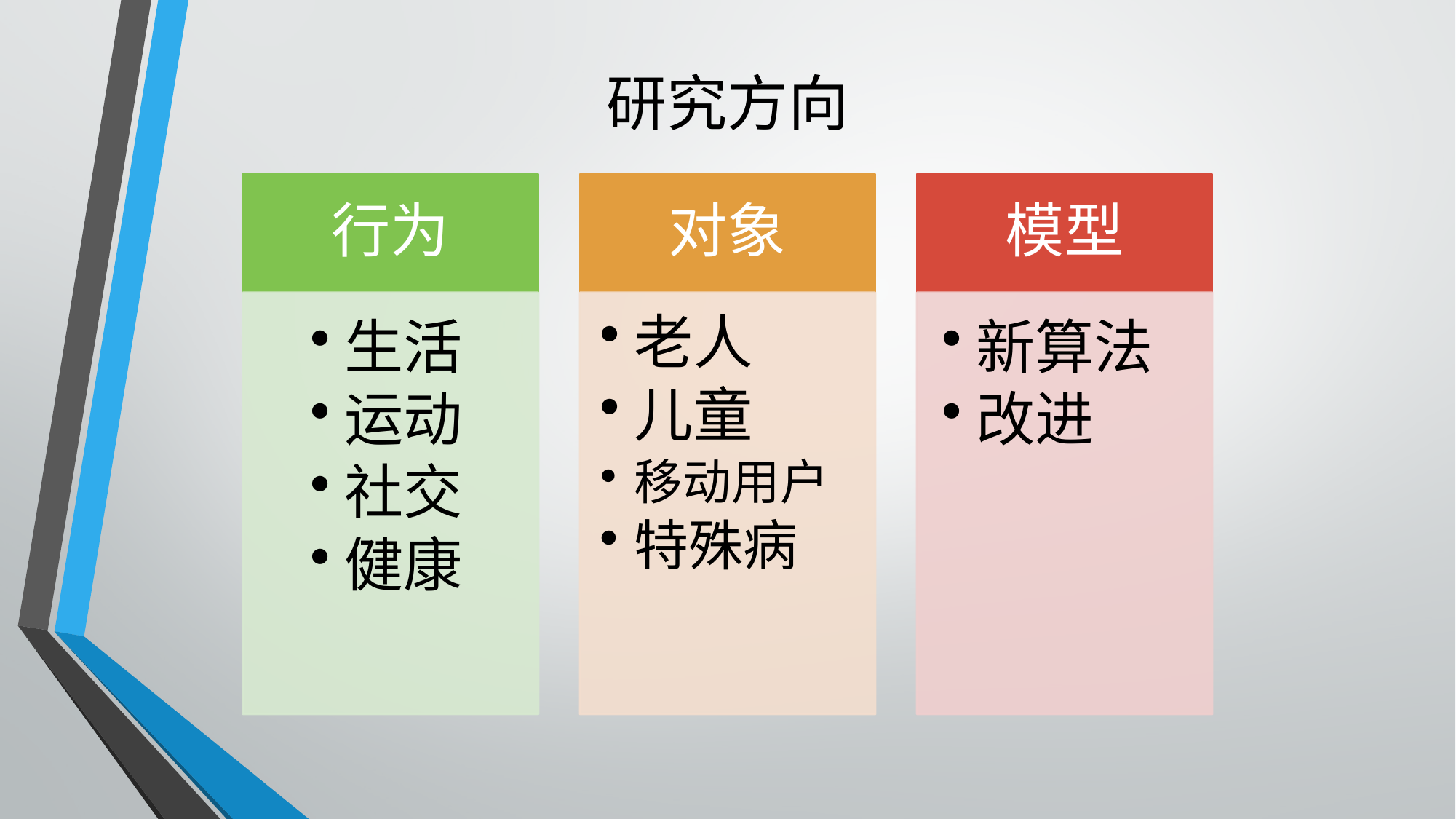

# 研究方向
行为
生活
运动
社交
健康
对象
老人
儿童
移动用户
特殊病
模型
新算法
改进